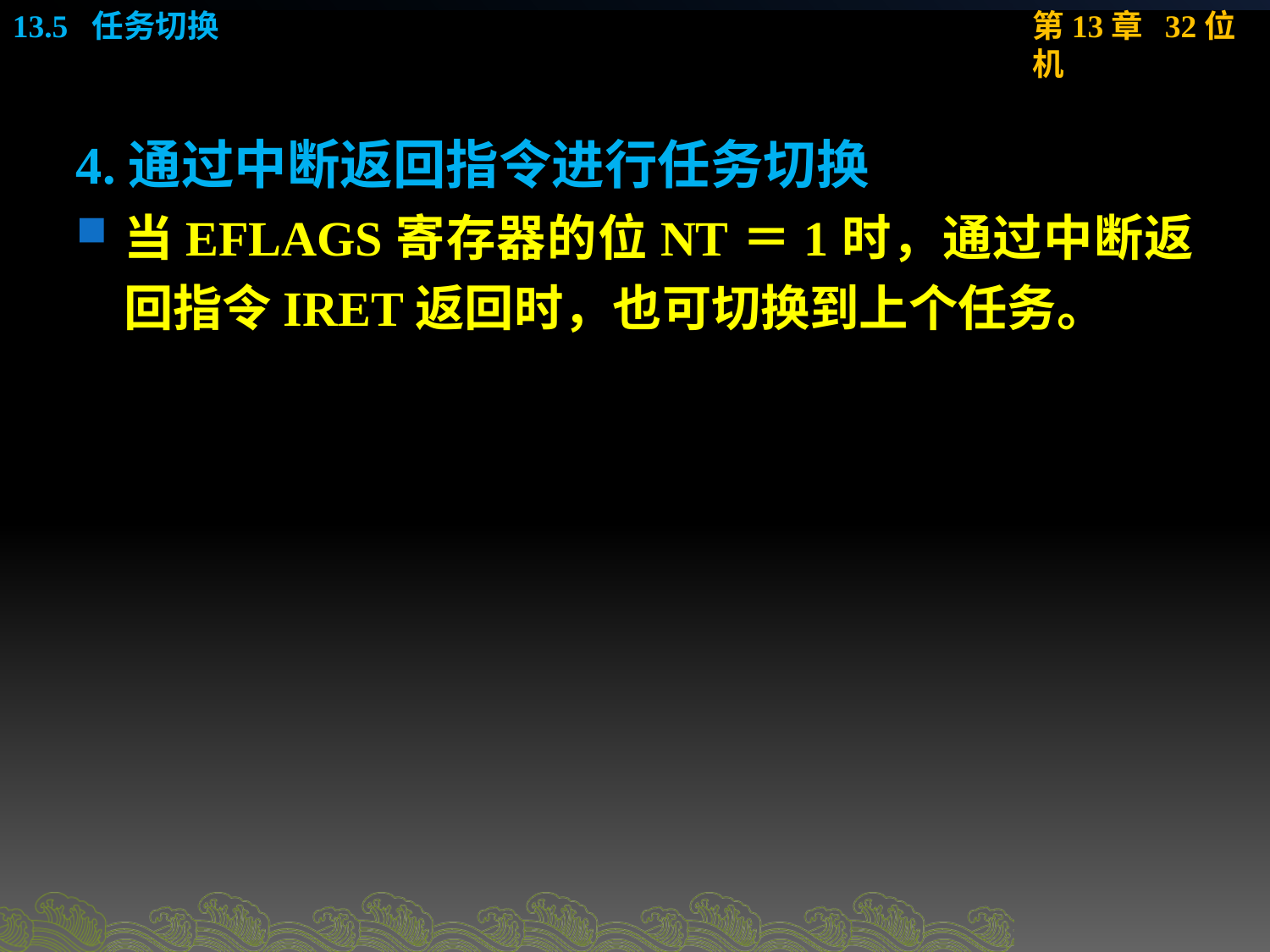

4.通过中断返回指令进行任务切换
当EFLAGS寄存器的位NT＝1时，通过中断返回指令IRET返回时，也可切换到上个任务。